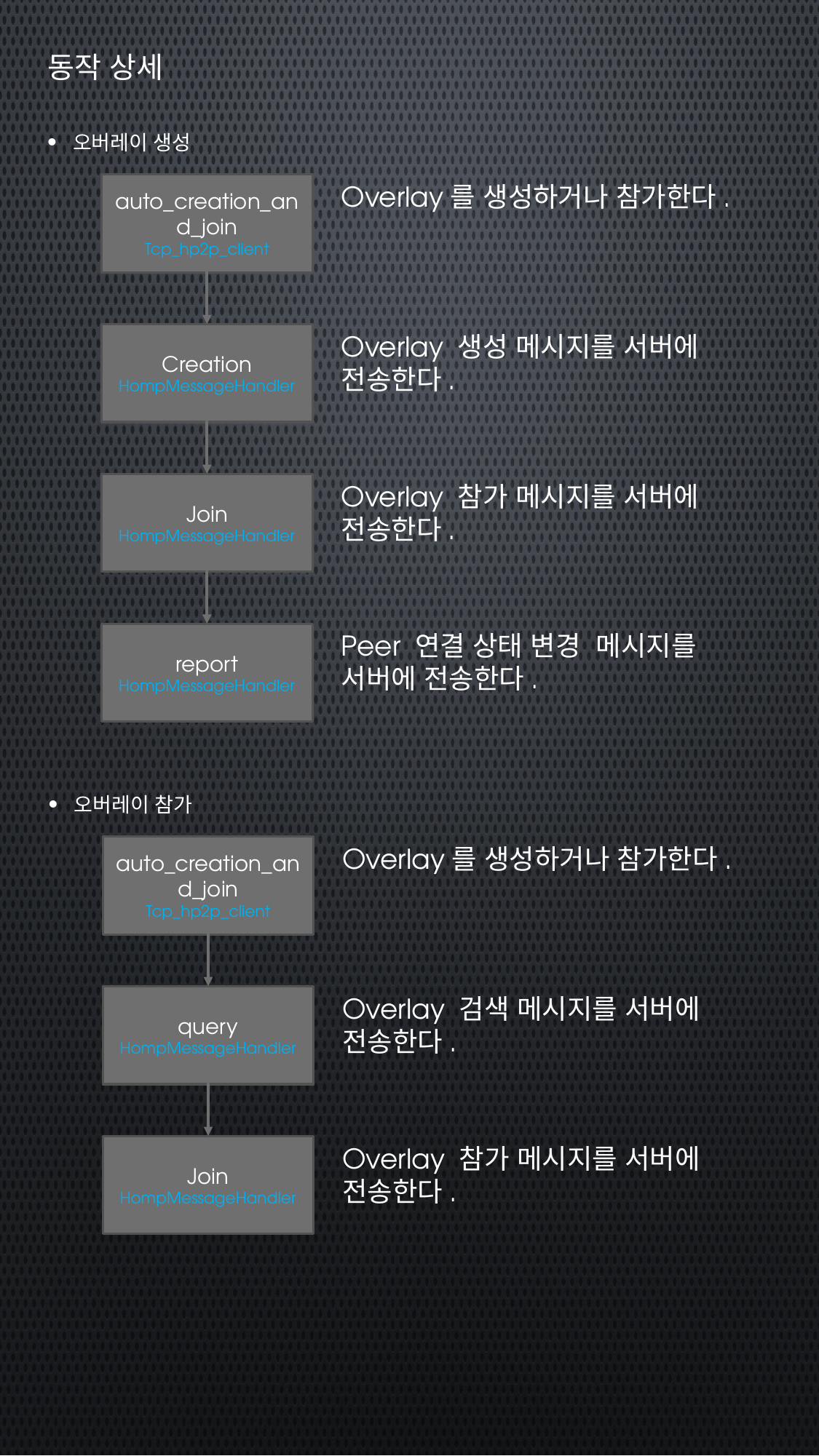

# 동작 상세
오버레이 생성

auto_creation_and_join
Tcp_hp2p_client
Overlay를 생성하거나 참가한다.
Creation
HompMessageHandler
Overlay 생성 메시지를 서버에 전송한다.
Join
HompMessageHandler
Overlay 참가 메시지를 서버에 전송한다.
report
HompMessageHandler
Peer 연결 상태 변경  메시지를 서버에 전송한다.
오버레이 참가

auto_creation_and_join
Tcp_hp2p_client
Overlay를 생성하거나 참가한다.
query
HompMessageHandler
Overlay 검색 메시지를 서버에 전송한다.
Join
HompMessageHandler
Overlay 참가 메시지를 서버에 전송한다.